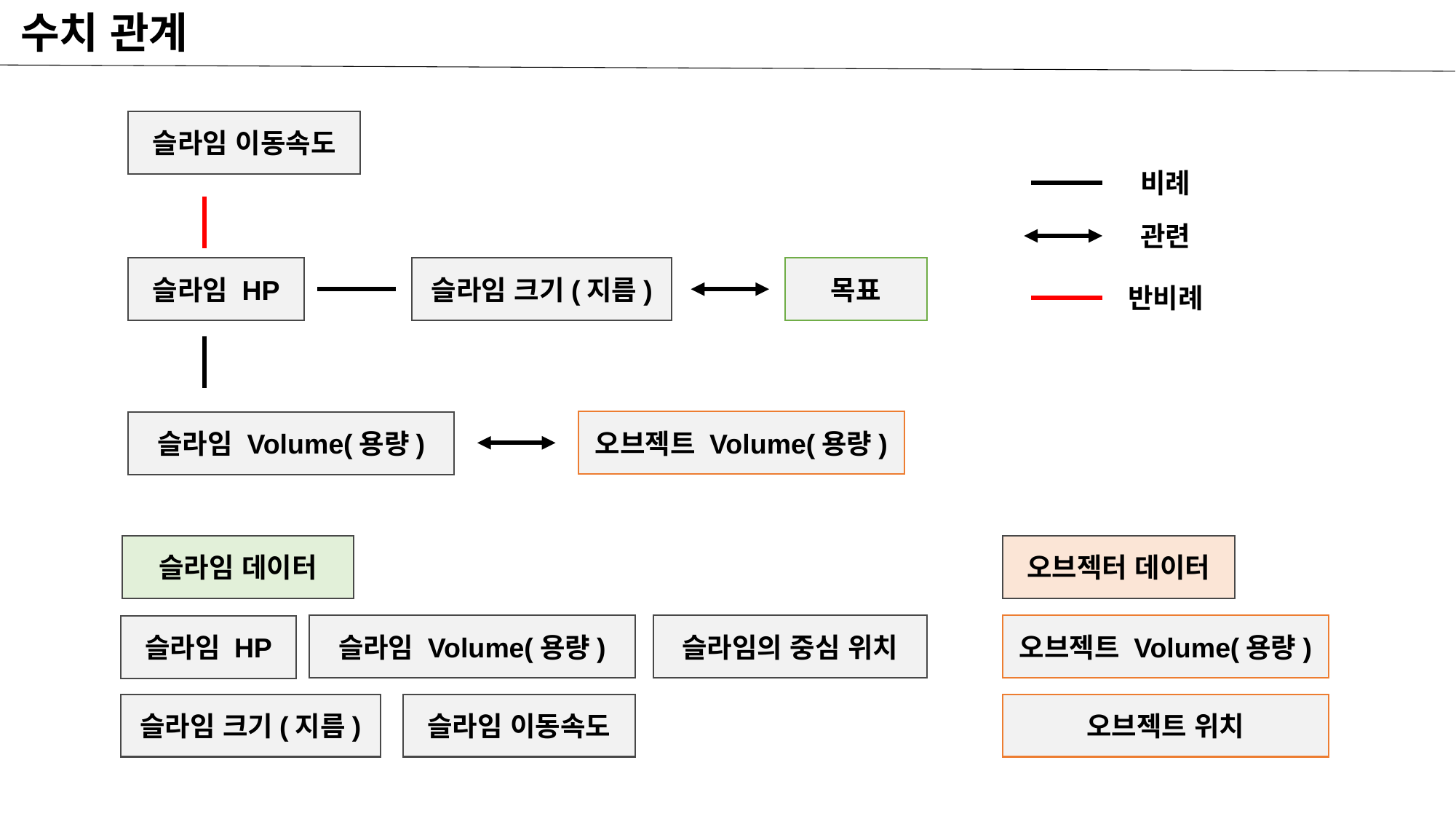

수치 관계
슬라임 이동속도
비례
관련
목표
슬라임 HP
슬라임 크기(지름)
반비례
오브젝트 Volume(용량)
슬라임 Volume(용량)
오브젝터 데이터
슬라임 데이터
오브젝트 Volume(용량)
슬라임의 중심 위치
슬라임 Volume(용량)
슬라임 HP
슬라임 크기(지름)
슬라임 이동속도
오브젝트 위치